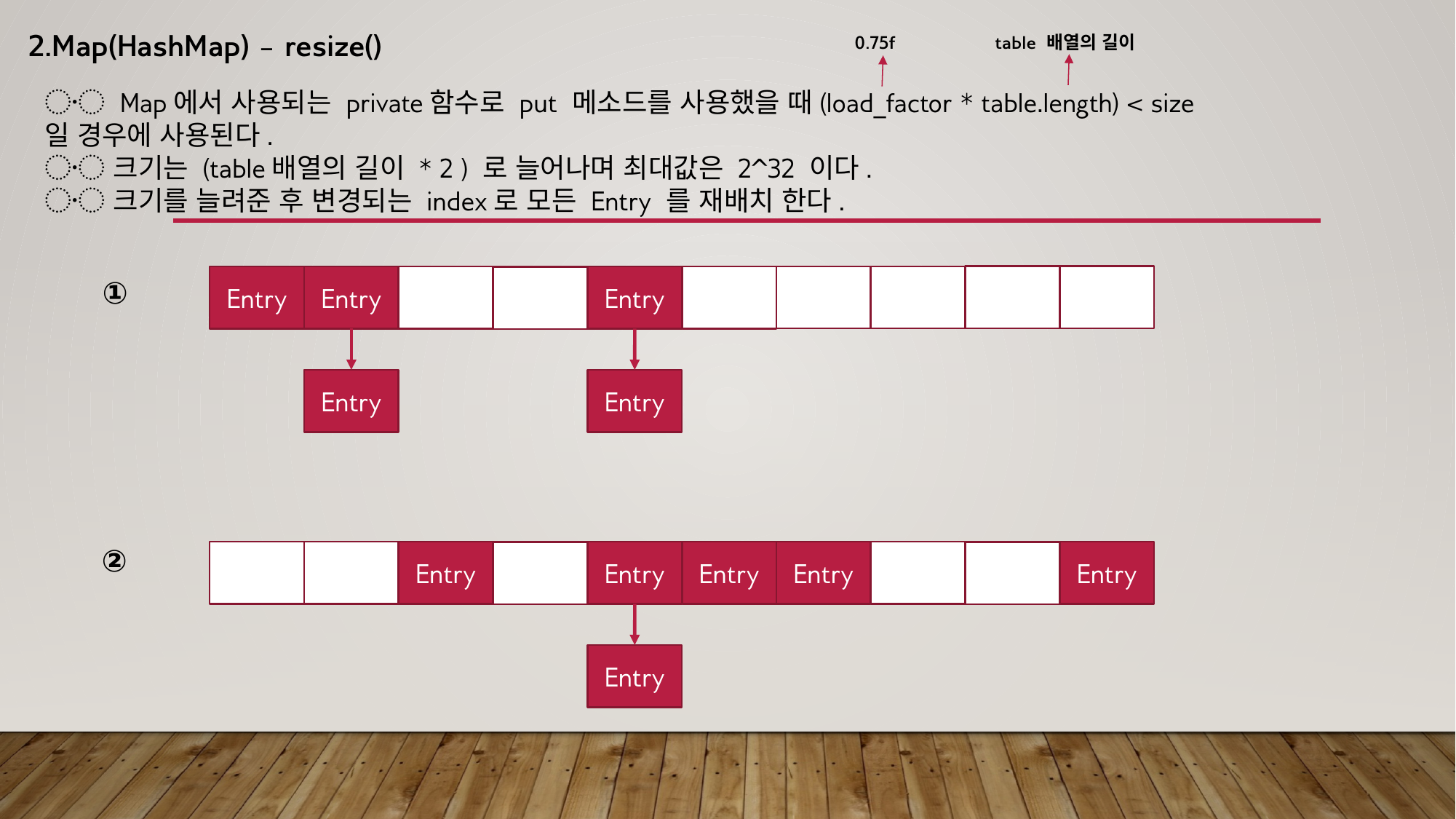

2.Map(HashMap) – resize()
0.75f
table 배열의 길이
〮 Map에서 사용되는 private함수로 put 메소드를 사용했을 때(load_factor * table.length) < size
일 경우에 사용된다.
〮 크기는 (table배열의 길이 * 2 ) 로 늘어나며 최대값은 2^32 이다.
〮 크기를 늘려준 후 변경되는 index로 모든 Entry 를 재배치 한다.
Entry
Entry
Entry
Entry
Entry
Entry
Entry
Entry
Entry
Entry
①
Entry
Entry
②
Entry
Entry
Entry
Entry
Entry
Entry
Entry
Entry
Entry
Entry
Entry